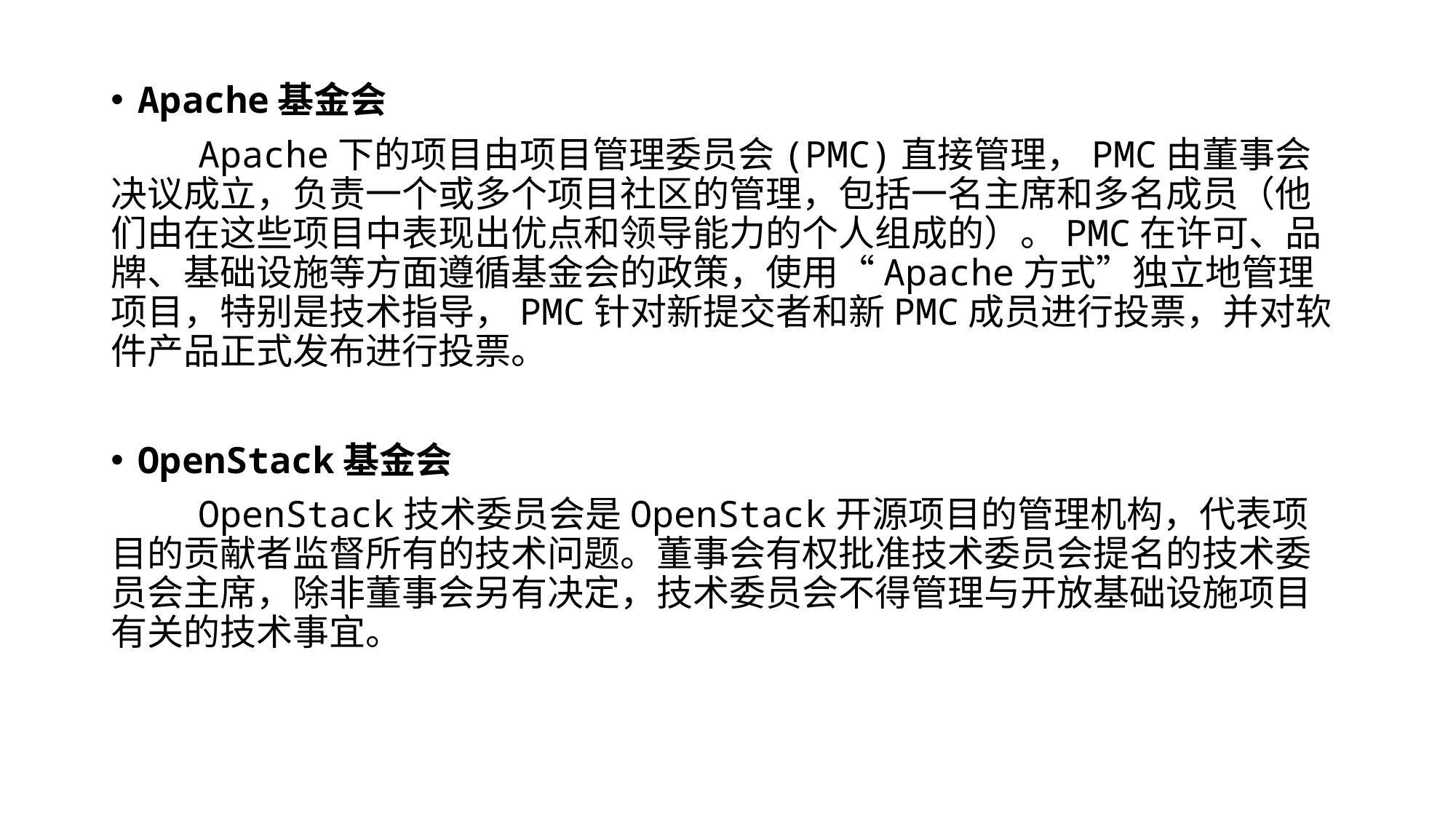

Apache基金会
    Apache下的项目由项目管理委员会(PMC)直接管理，PMC由董事会决议成立，负责一个或多个项目社区的管理，包括一名主席和多名成员（他们由在这些项目中表现出优点和领导能力的个人组成的）。PMC在许可、品牌、基础设施等方面遵循基金会的政策，使用“Apache方式”独立地管理项目，特别是技术指导，PMC针对新提交者和新PMC成员进行投票，并对软件产品正式发布进行投票。

OpenStack基金会
    OpenStack技术委员会是OpenStack开源项目的管理机构，代表项目的贡献者监督所有的技术问题。董事会有权批准技术委员会提名的技术委员会主席，除非董事会另有决定，技术委员会不得管理与开放基础设施项目有关的技术事宜。